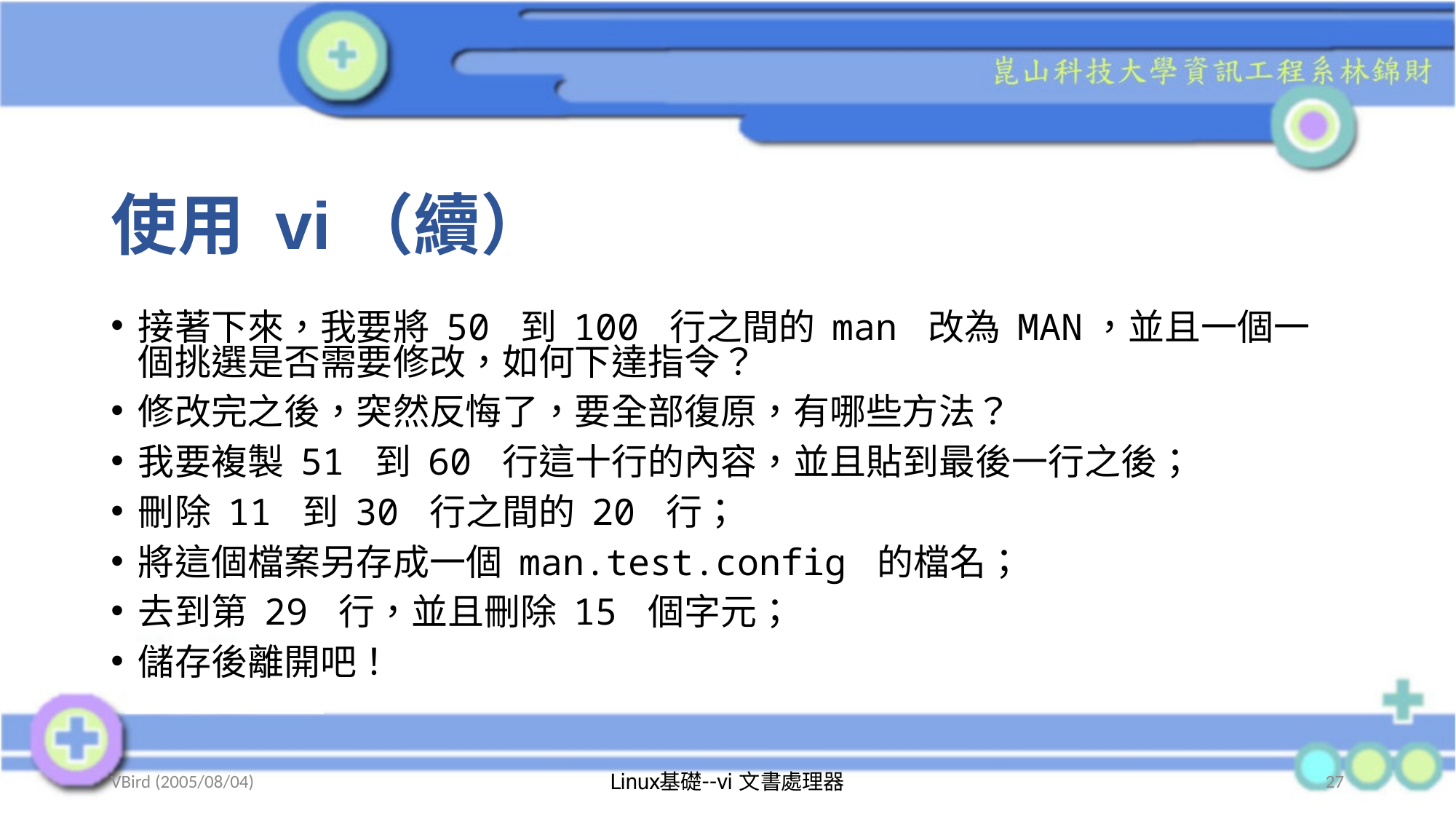

# 使用 vi（續）
接著下來，我要將 50 到 100 行之間的 man 改為 MAN，並且一個一個挑選是否需要修改，如何下達指令？
修改完之後，突然反悔了，要全部復原，有哪些方法？
我要複製 51 到 60 行這十行的內容，並且貼到最後一行之後；
刪除 11 到 30 行之間的 20 行；
將這個檔案另存成一個 man.test.config 的檔名；
去到第 29 行，並且刪除 15 個字元；
儲存後離開吧！
VBird (2005/08/04)
Linux基礎--vi 文書處理器
27